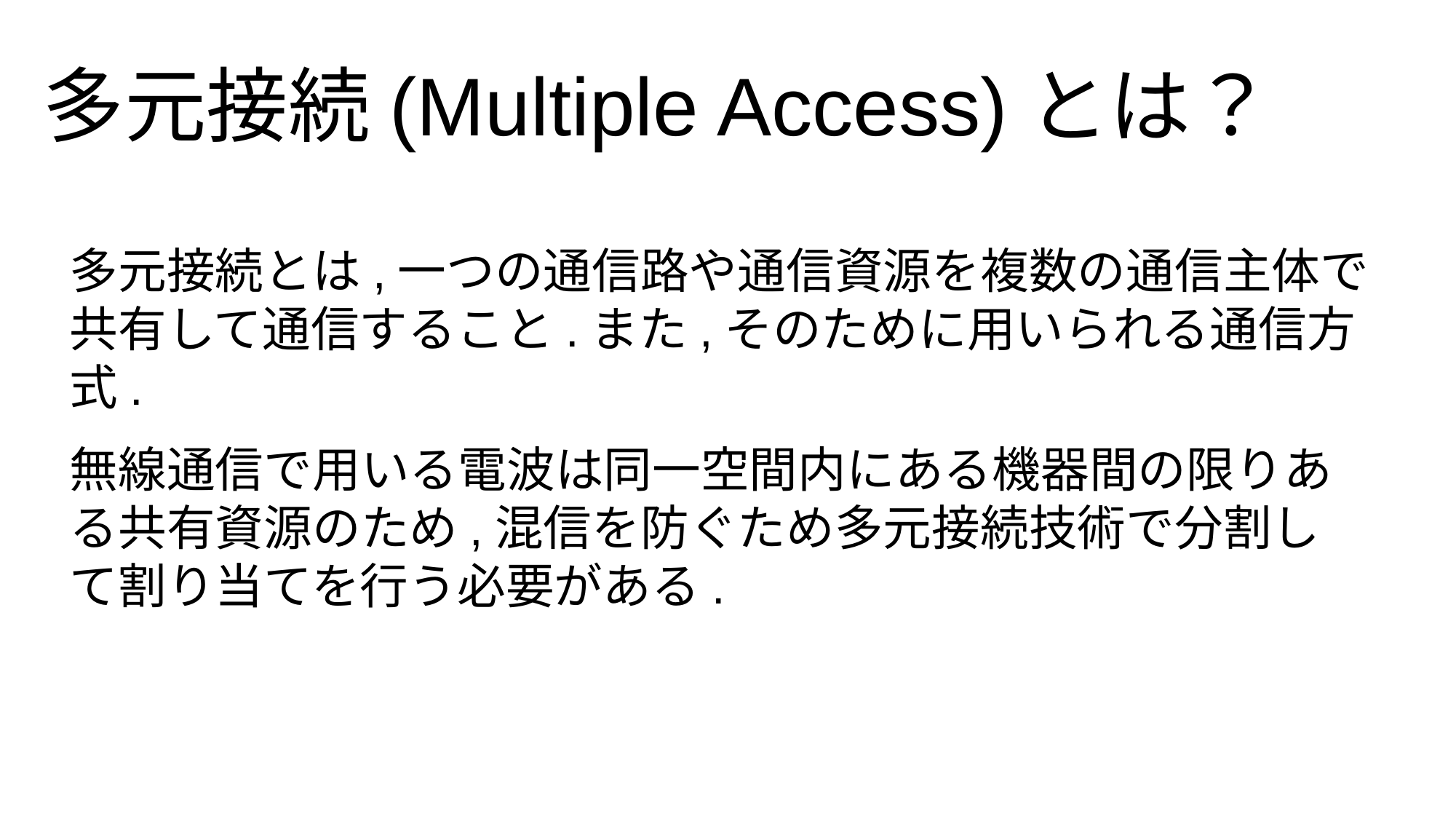

# 多元接続(Multiple Access)とは？
多元接続とは,一つの通信路や通信資源を複数の通信主体で共有して通信すること.また,そのために用いられる通信方式.
無線通信で用いる電波は同一空間内にある機器間の限りある共有資源のため,混信を防ぐため多元接続技術で分割して割り当てを行う必要がある.